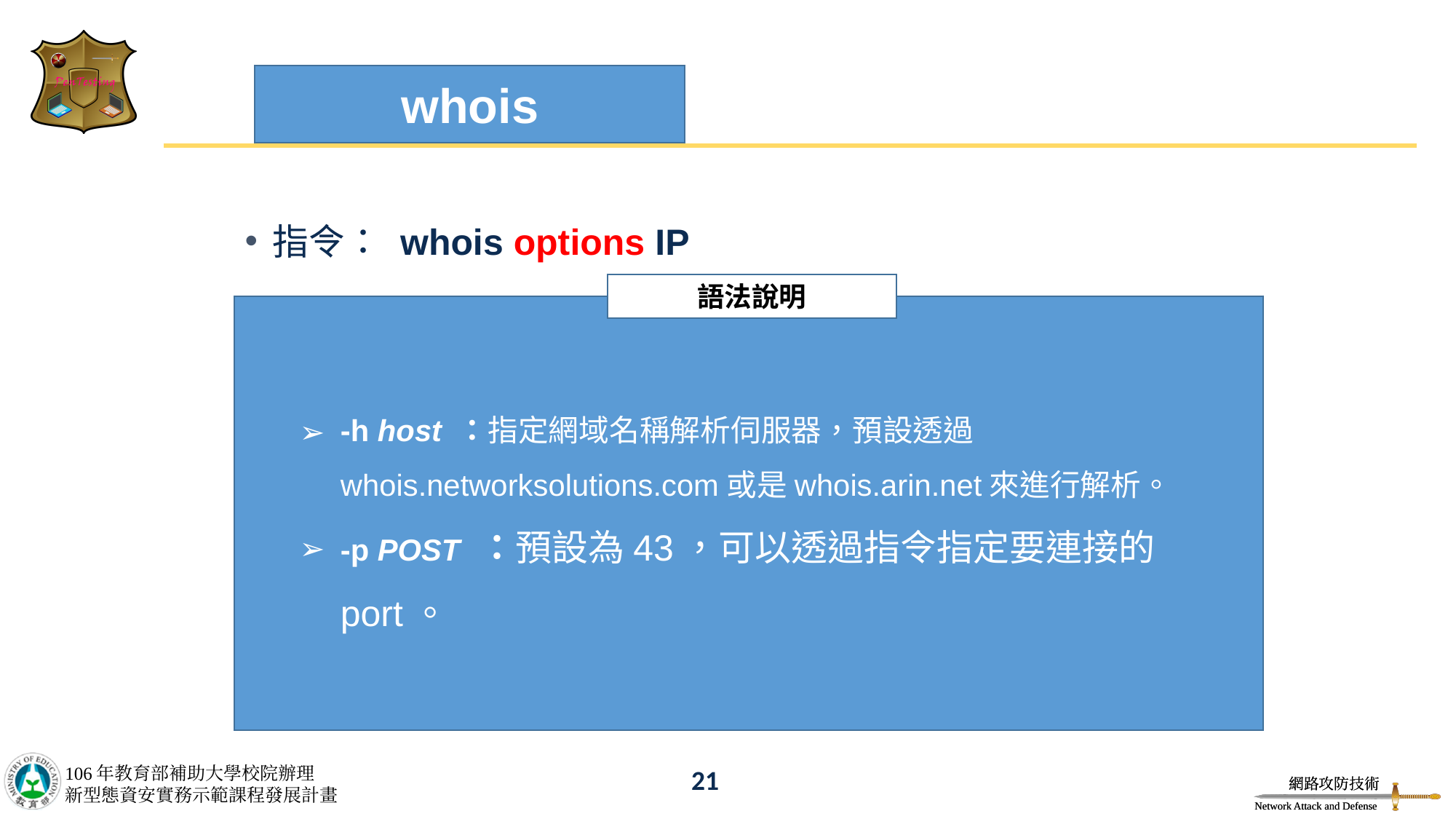

whois
指令： whois options IP

語法說明
-h host ：指定網域名稱解析伺服器，預設透過whois.networksolutions.com或是whois.arin.net來進行解析。
-p POST ：預設為43，可以透過指令指定要連接的port。